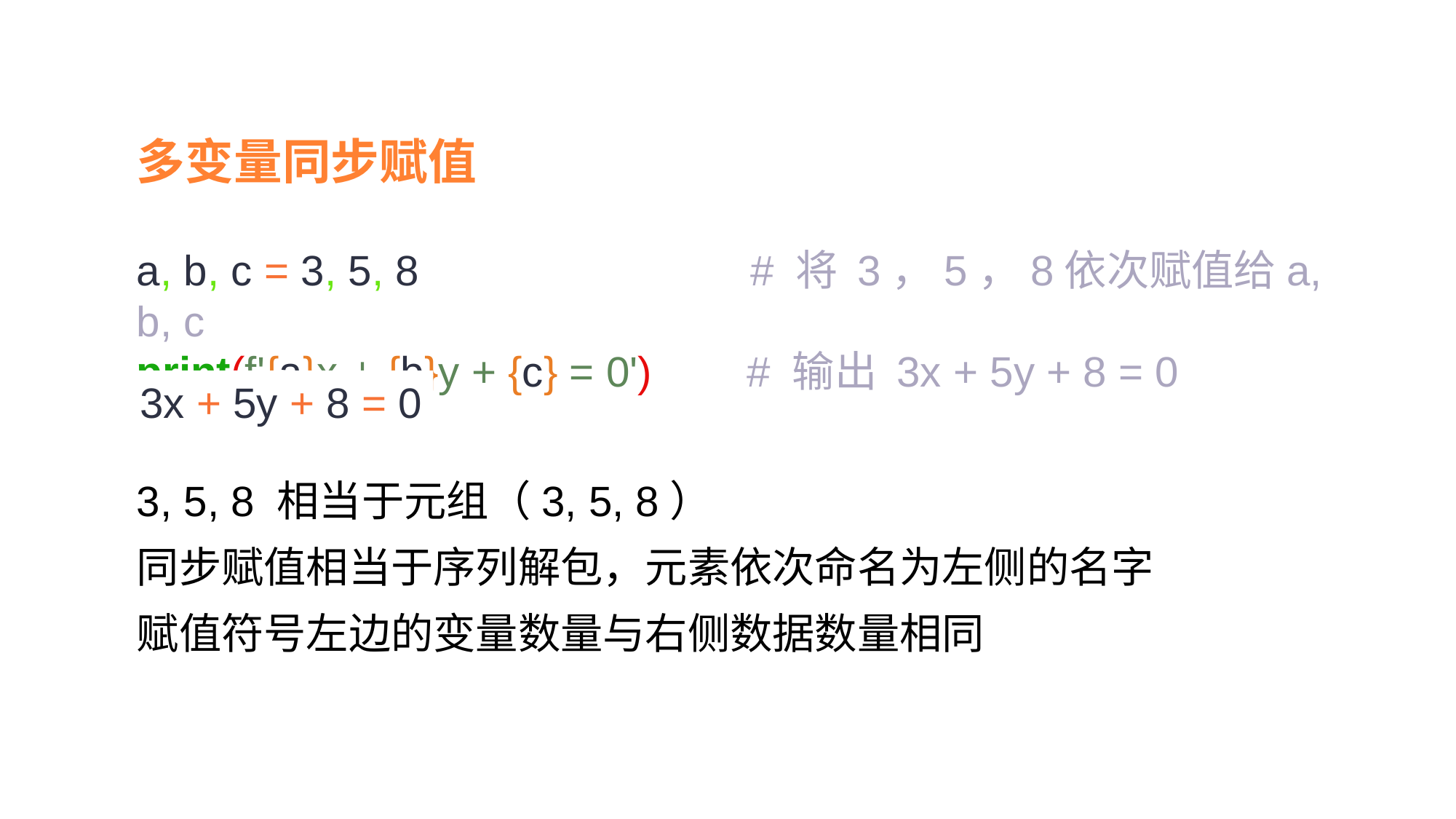

多变量同步赋值
a, b, c = 3, 5, 8                            # 将 3，5，8依次赋值给a, b, c
print(f'{a}x + {b}y + {c} = 0')        # 输出 3x + 5y + 8 = 0
3x + 5y + 8 = 0
3, 5, 8 相当于元组（3, 5, 8）
同步赋值相当于序列解包，元素依次命名为左侧的名字
赋值符号左边的变量数量与右侧数据数量相同